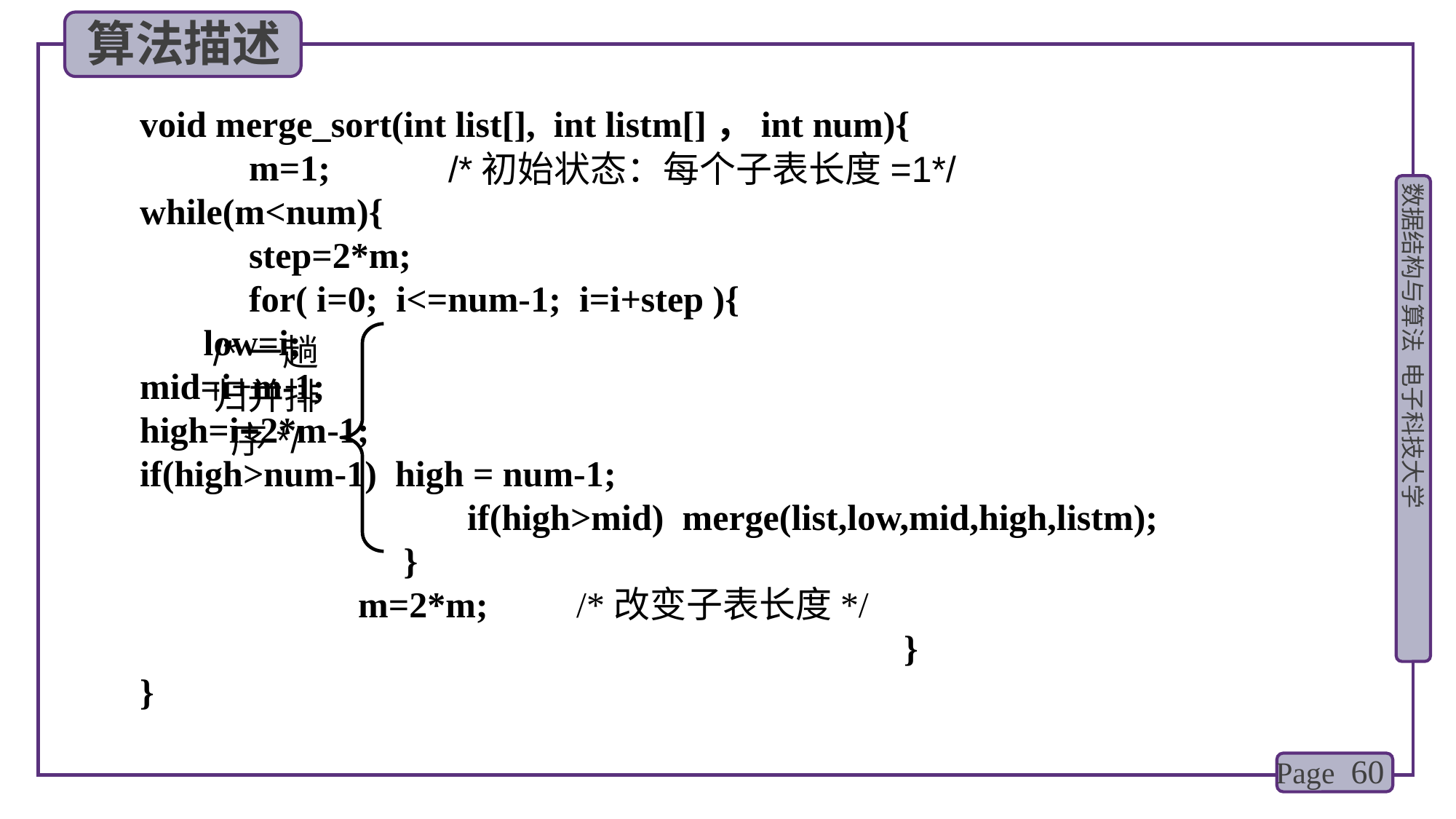

算法描述

void merge_sort(int list[],  int listm[]，int num){
	m=1;								while(m<num){								step=2*m;								for( i=0;  i<=num-1;  i=i+step ){				                 low=i;							  	     mid=i+m-1;							     high=i+2*m-1;							     if(high>num-1)  high = num-1;
            		if(high>mid)  merge(list,low,mid,high,listm);		     }								            m=2*m;	/*改变子表长度*/
							}
}
/*初始状态：每个子表长度=1*/
/*一趟归并排序*/